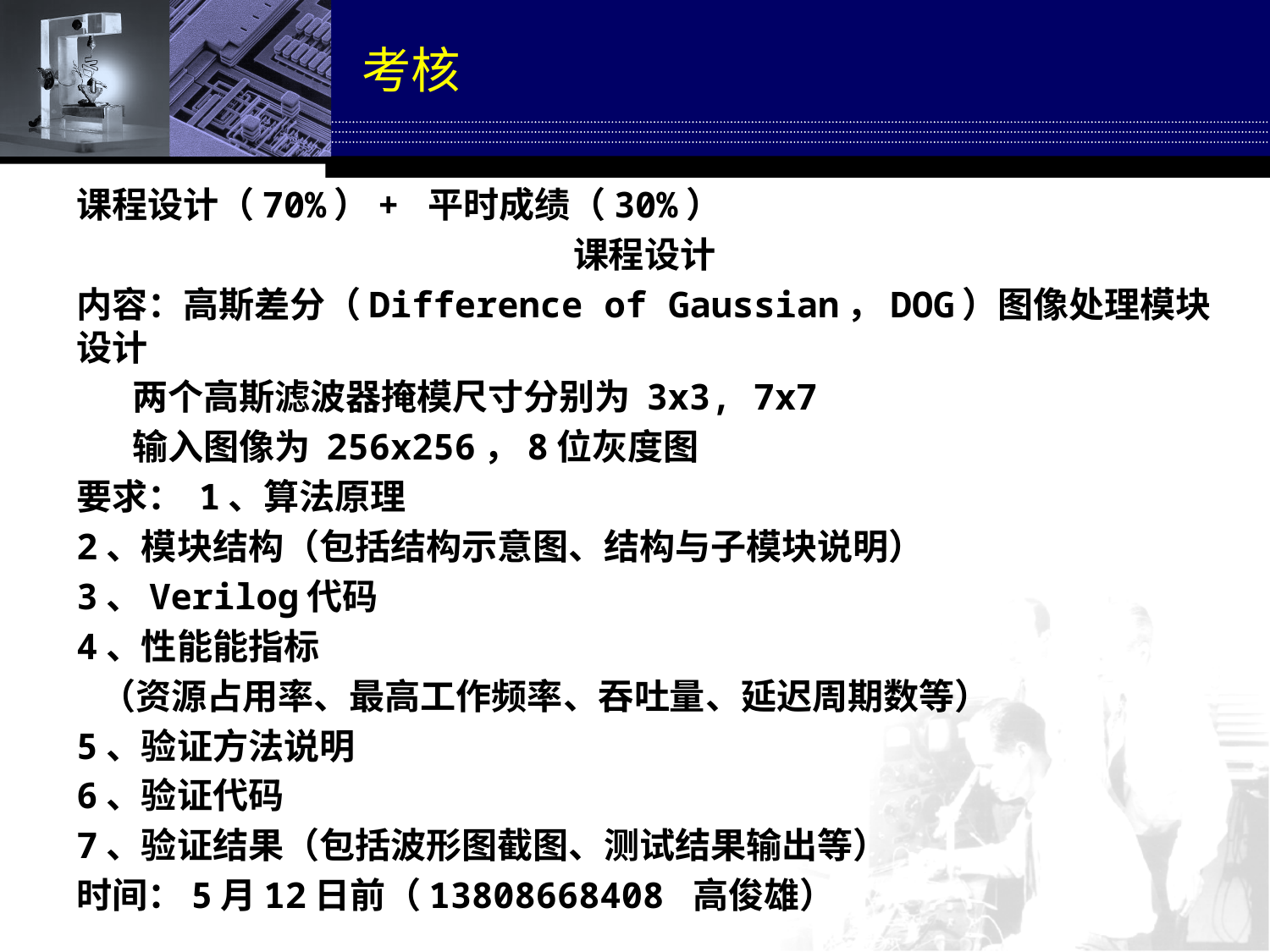

# 考核
课程设计（70%）+ 平时成绩（30%）
课程设计
内容：高斯差分（Difference of Gaussian，DOG）图像处理模块设计
      两个高斯滤波器掩模尺寸分别为 3x3, 7x7
      输入图像为 256x256，8位灰度图
要求： 1、算法原理
	2、模块结构（包括结构示意图、结构与子模块说明）
	3、Verilog代码
	4、性能能指标
	  （资源占用率、最高工作频率、吞吐量、延迟周期数等）
	5、验证方法说明
	6、验证代码
	7、验证结果（包括波形图截图、测试结果输出等）
时间：5月12日前（13808668408 高俊雄）